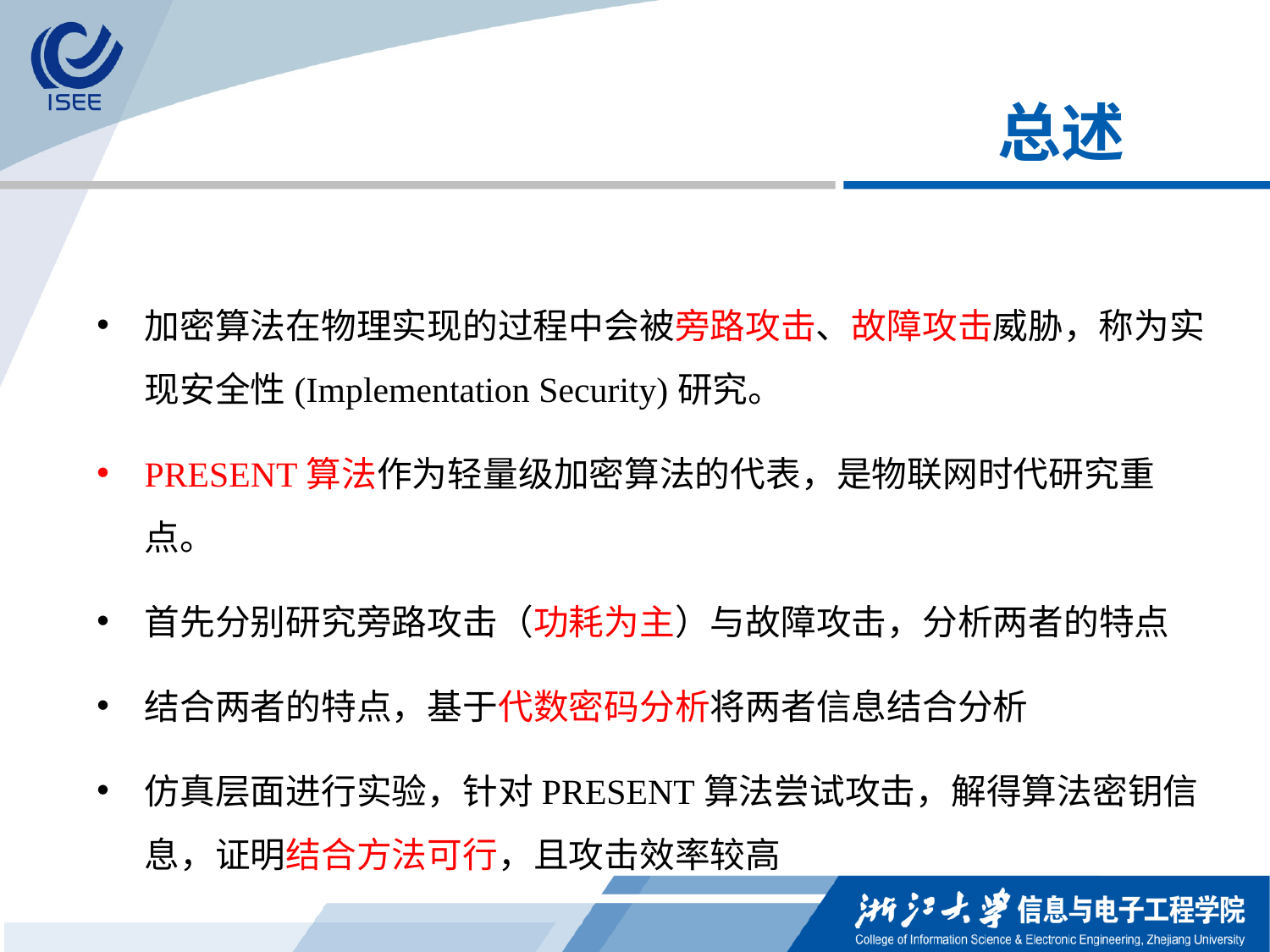

总述

加密算法在物理实现的过程中会被旁路攻击、故障攻击威胁，称为实现安全性(Implementation Security)研究。
PRESENT算法作为轻量级加密算法的代表，是物联网时代研究重点。
首先分别研究旁路攻击（功耗为主）与故障攻击，分析两者的特点
结合两者的特点，基于代数密码分析将两者信息结合分析
仿真层面进行实验，针对PRESENT算法尝试攻击，解得算法密钥信息，证明结合方法可行，且攻击效率较高